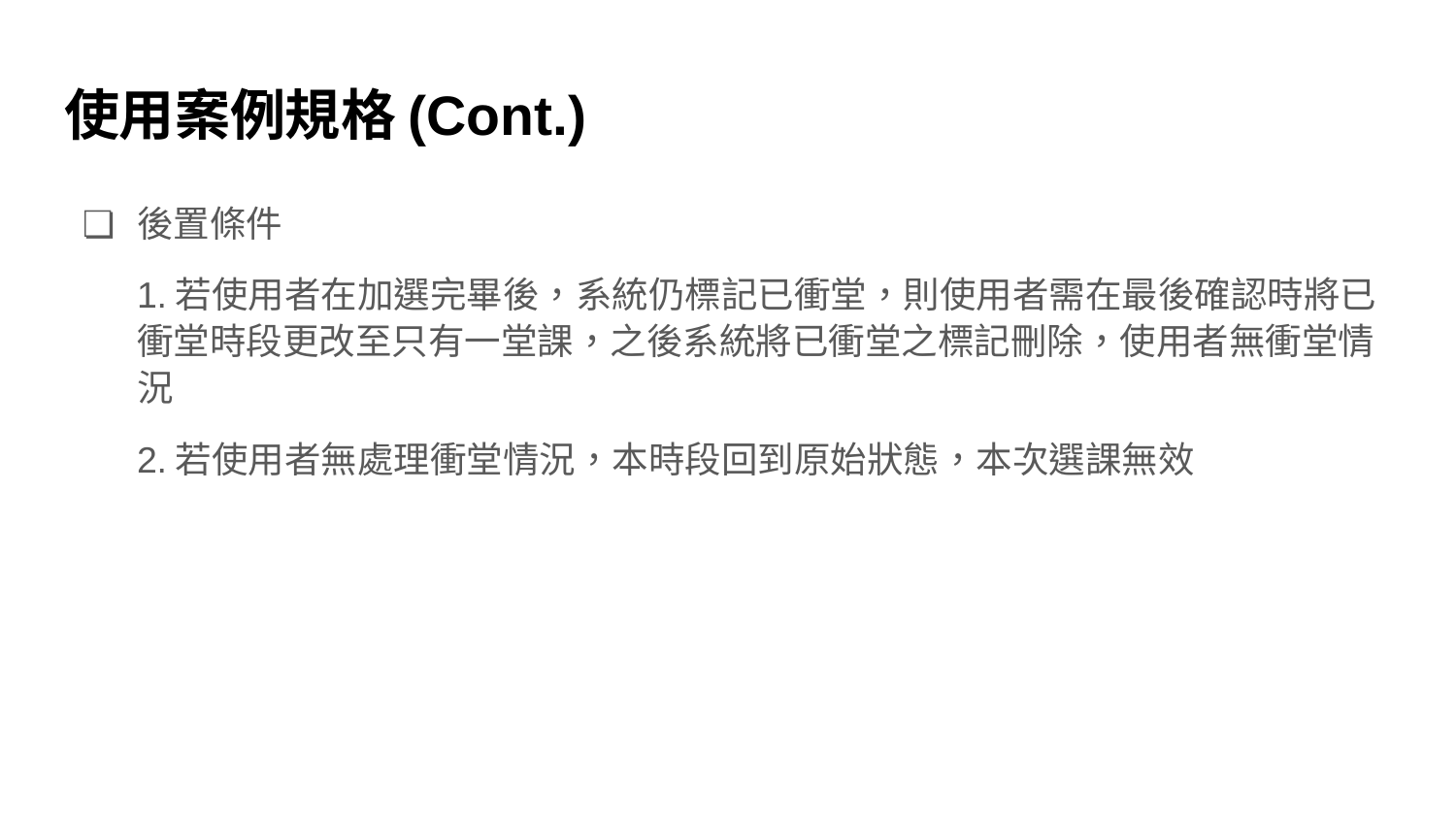

# 使用案例規格(Cont.)
後置條件
1.若使用者在加選完畢後，系統仍標記已衝堂，則使用者需在最後確認時將已衝堂時段更改至只有一堂課，之後系統將已衝堂之標記刪除，使用者無衝堂情況
2.若使用者無處理衝堂情況，本時段回到原始狀態，本次選課無效